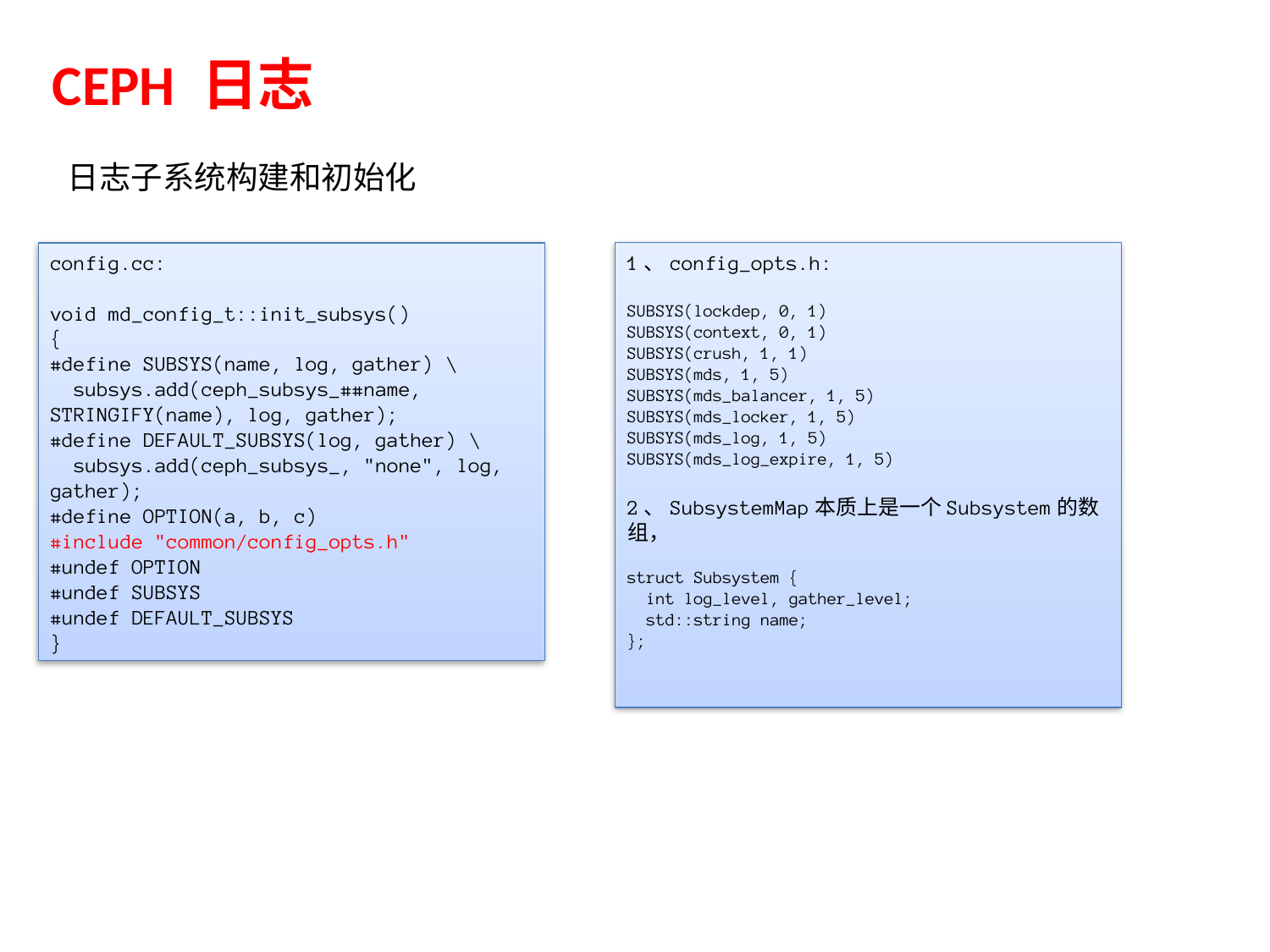

CEPH 日志
日志子系统构建和初始化
1、config_opts.h:

SUBSYS(lockdep, 0, 1)
SUBSYS(context, 0, 1)
SUBSYS(crush, 1, 1)
SUBSYS(mds, 1, 5)
SUBSYS(mds_balancer, 1, 5)
SUBSYS(mds_locker, 1, 5)
SUBSYS(mds_log, 1, 5)
SUBSYS(mds_log_expire, 1, 5)

2、SubsystemMap本质上是一个Subsystem的数组，

struct Subsystem {
  int log_level, gather_level;
  std::string name;
};

config.cc:

void md_config_t::init_subsys()
{
#define SUBSYS(name, log, gather) \
  subsys.add(ceph_subsys_##name, STRINGIFY(name), log, gather);
#define DEFAULT_SUBSYS(log, gather) \
  subsys.add(ceph_subsys_, "none", log, gather);
#define OPTION(a, b, c)
#include "common/config_opts.h"
#undef OPTION
#undef SUBSYS
#undef DEFAULT_SUBSYS
}